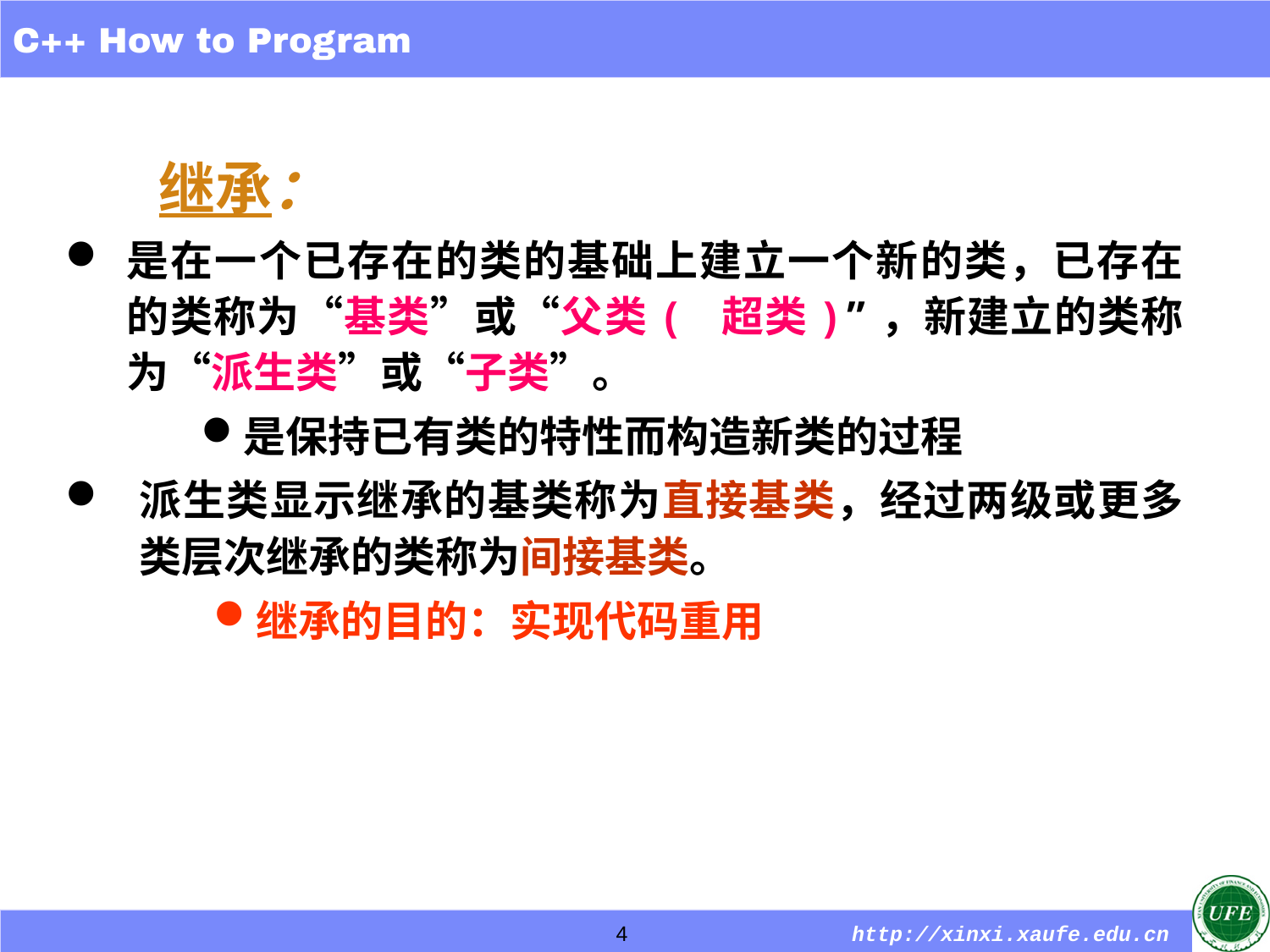

继承：
是在一个已存在的类的基础上建立一个新的类，已存在的类称为“基类”或“父类( 超类)”，新建立的类称为“派生类”或“子类”。
是保持已有类的特性而构造新类的过程
派生类显示继承的基类称为直接基类，经过两级或更多类层次继承的类称为间接基类。
继承的目的：实现代码重用
4